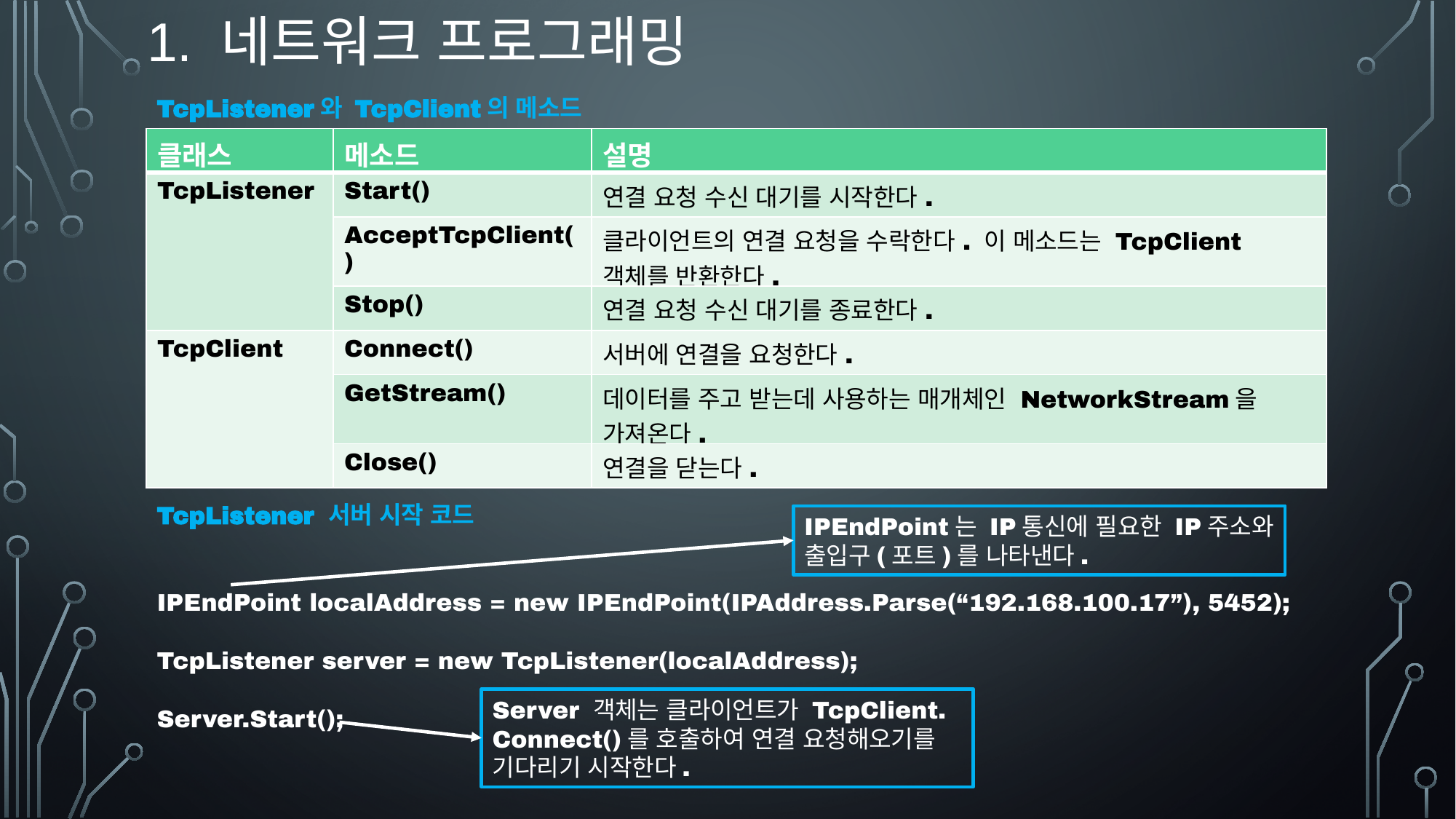

# 1. 네트워크 프로그래밍
TcpListener와 TcpClient의 메소드

TcpListener 서버 시작 코드

IPEndPoint localAddress = new IPEndPoint(IPAddress.Parse(“192.168.100.17”), 5452);

TcpListener server = new TcpListener(localAddress);

Server.Start();

| 클래스 | 메소드 | 설명 |
| --- | --- | --- |
| TcpListener | Start() | 연결 요청 수신 대기를 시작한다. |
|  | AcceptTcpClient() | 클라이언트의 연결 요청을 수락한다. 이 메소드는 TcpClient 객체를 반환한다. |
|  | Stop() | 연결 요청 수신 대기를 종료한다. |
| TcpClient | Connect() | 서버에 연결을 요청한다. |
|  | GetStream() | 데이터를 주고 받는데 사용하는 매개체인 NetworkStream을 가져온다. |
|  | Close() | 연결을 닫는다. |
IPEndPoint는 IP통신에 필요한 IP주소와 출입구(포트)를 나타낸다.
Server 객체는 클라이언트가 TcpClient. Connect()를 호출하여 연결 요청해오기를 기다리기 시작한다.